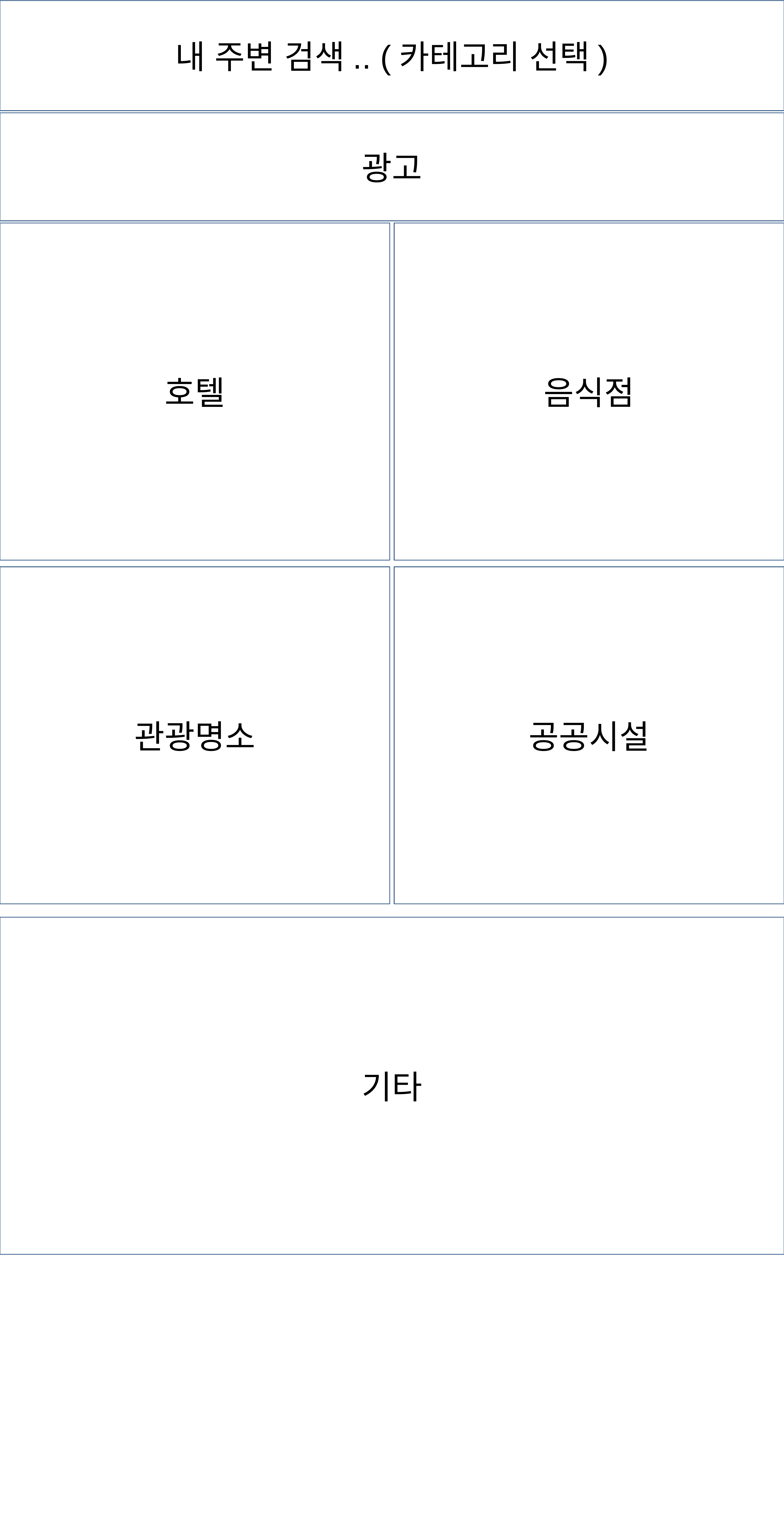

내 주변 검색.. (카테고리 선택)
광고
호텔
음식점
관광명소
공공시설
기타